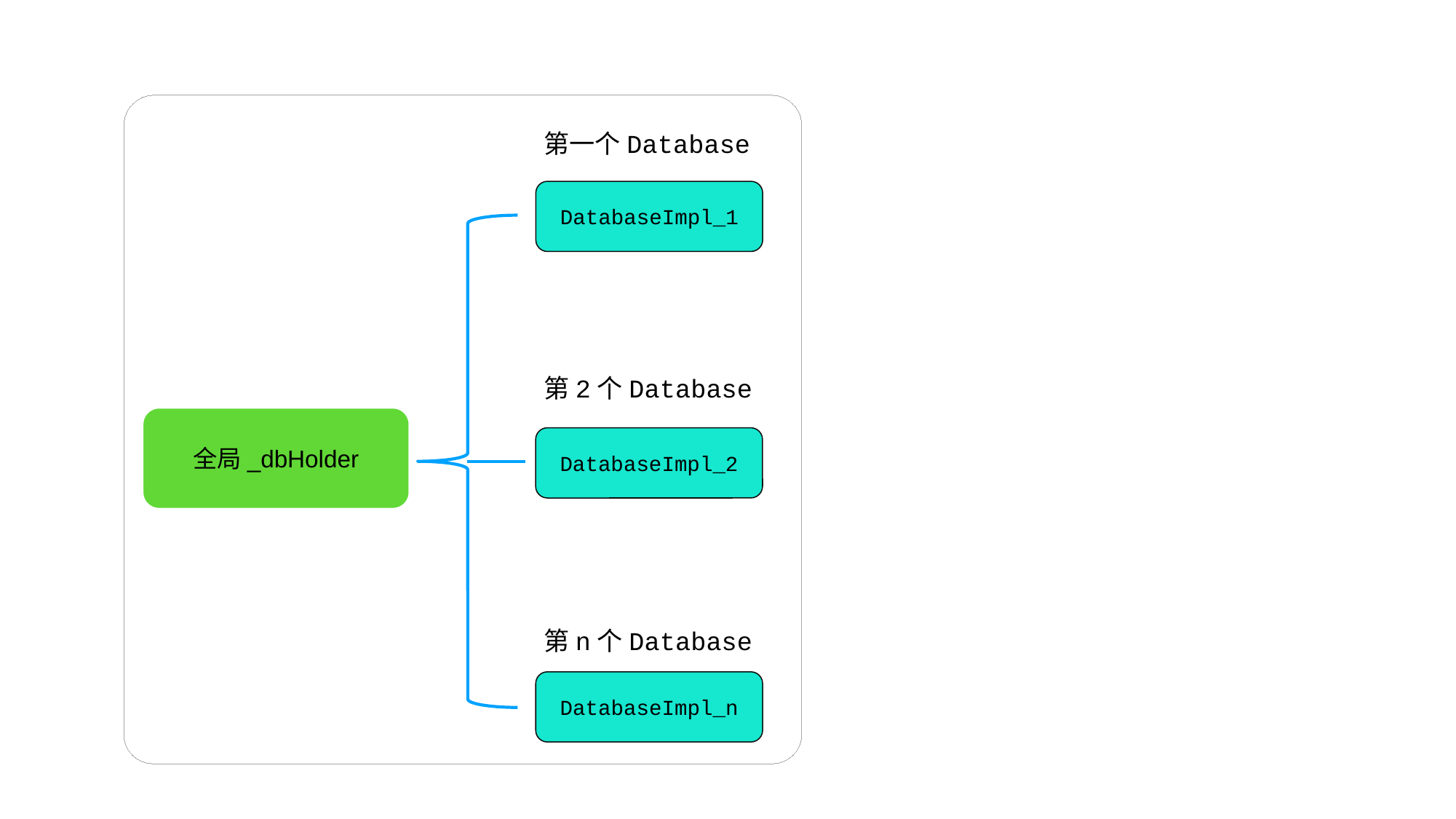

第一个Database

DatabaseImpl_1

第2个Database
全局_dbHolder

DatabaseImpl_2

同一个事务
第n个Database

DatabaseImpl_n